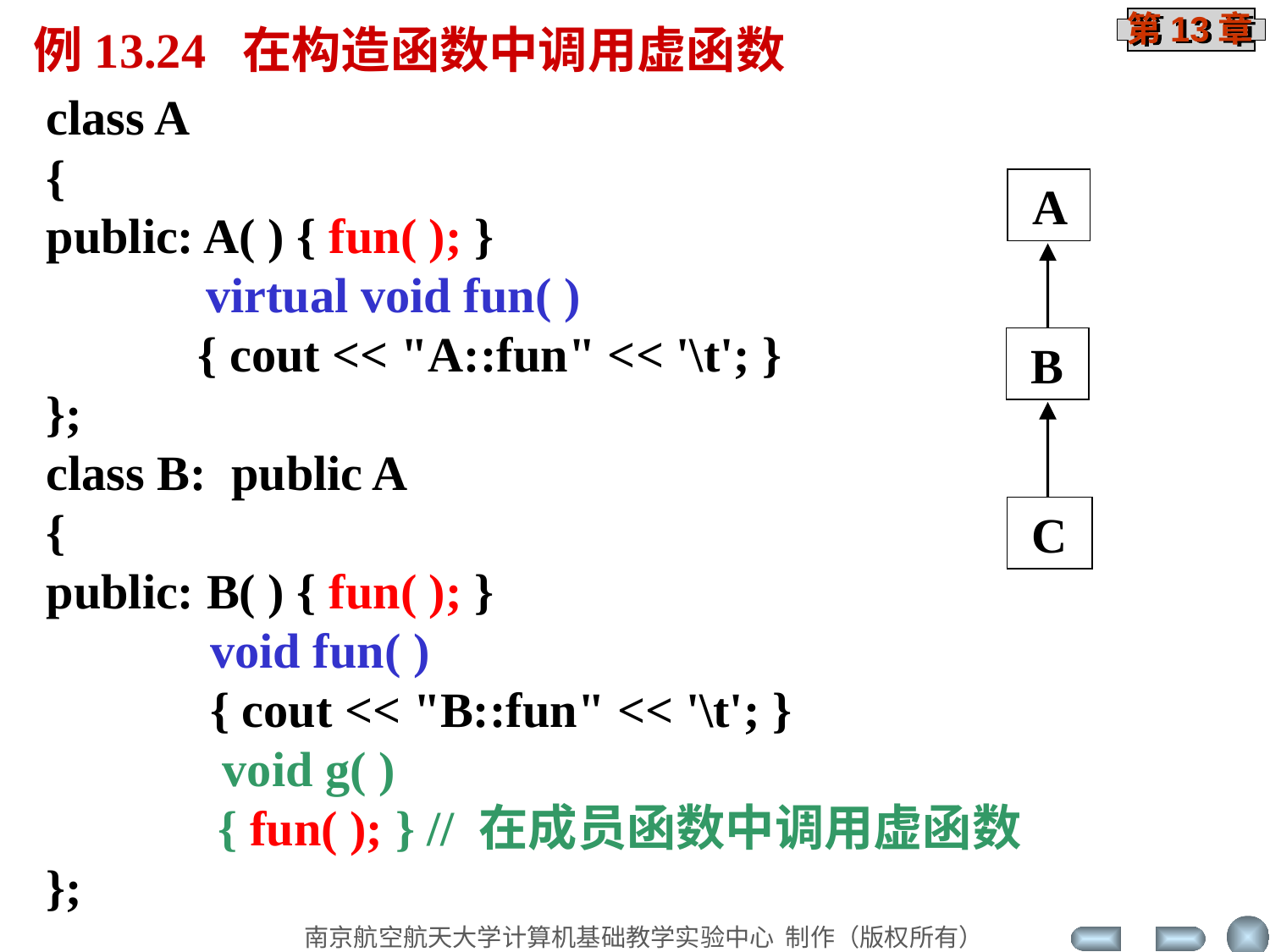

例13.24  在构造函数中调用虚函数
class A
{
public: A( ) { fun( ); }
             virtual void fun( )
	  { cout << "A::fun" << '\t'; }
};
class B:  public A
{
public: B( ) { fun( ); }
	   void fun( )
	   { cout << "B::fun" << '\t'; }
	    void g( )
              { fun( ); } // 在成员函数中调用虚函数
};
 A

 B

 C